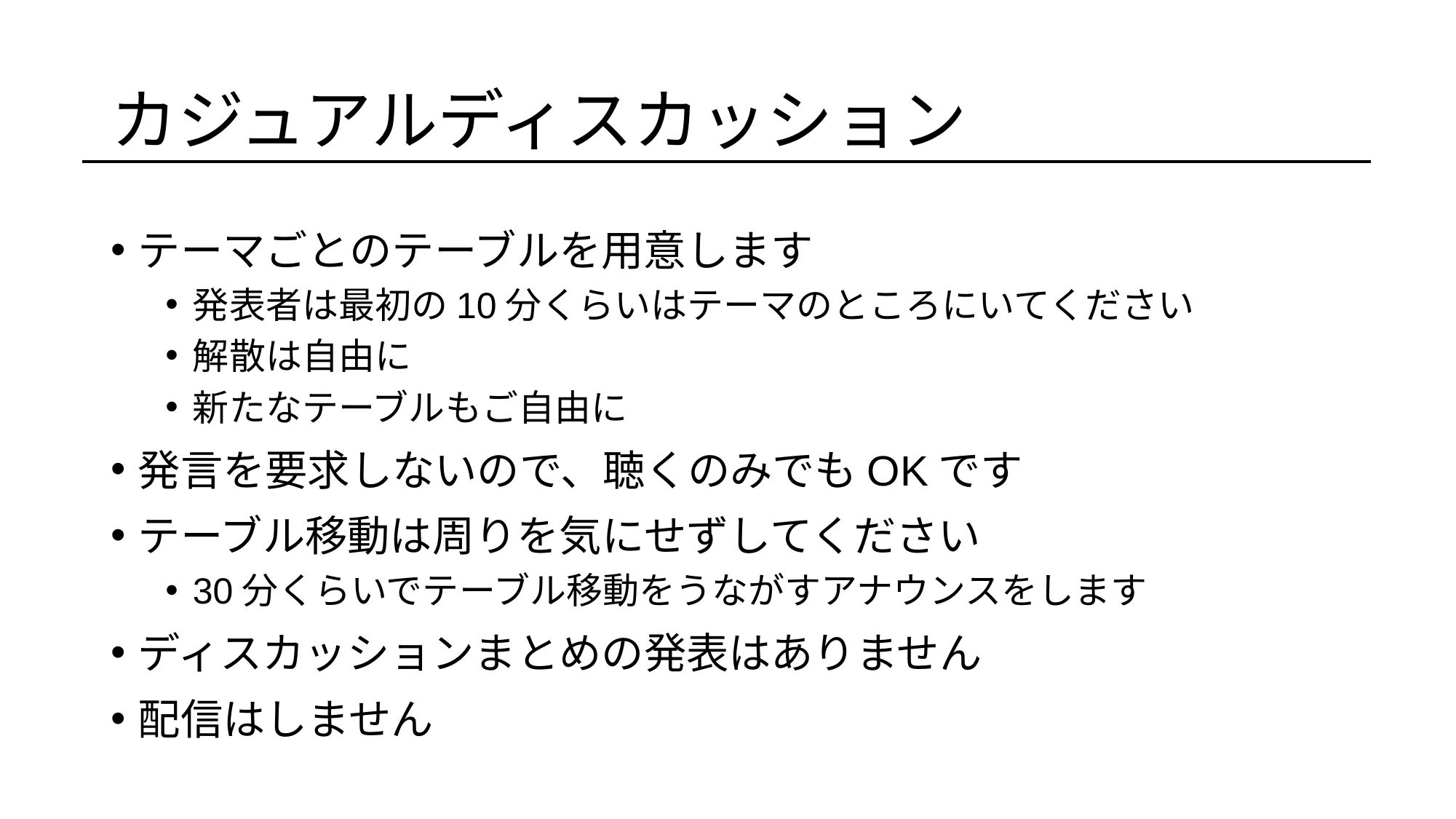

# カジュアルディスカッション
テーマごとのテーブルを用意します
発表者は最初の10分くらいはテーマのところにいてください
解散は自由に
新たなテーブルもご自由に
発言を要求しないので、聴くのみでもOKです
テーブル移動は周りを気にせずしてください
30分くらいでテーブル移動をうながすアナウンスをします
ディスカッションまとめの発表はありません
配信はしません